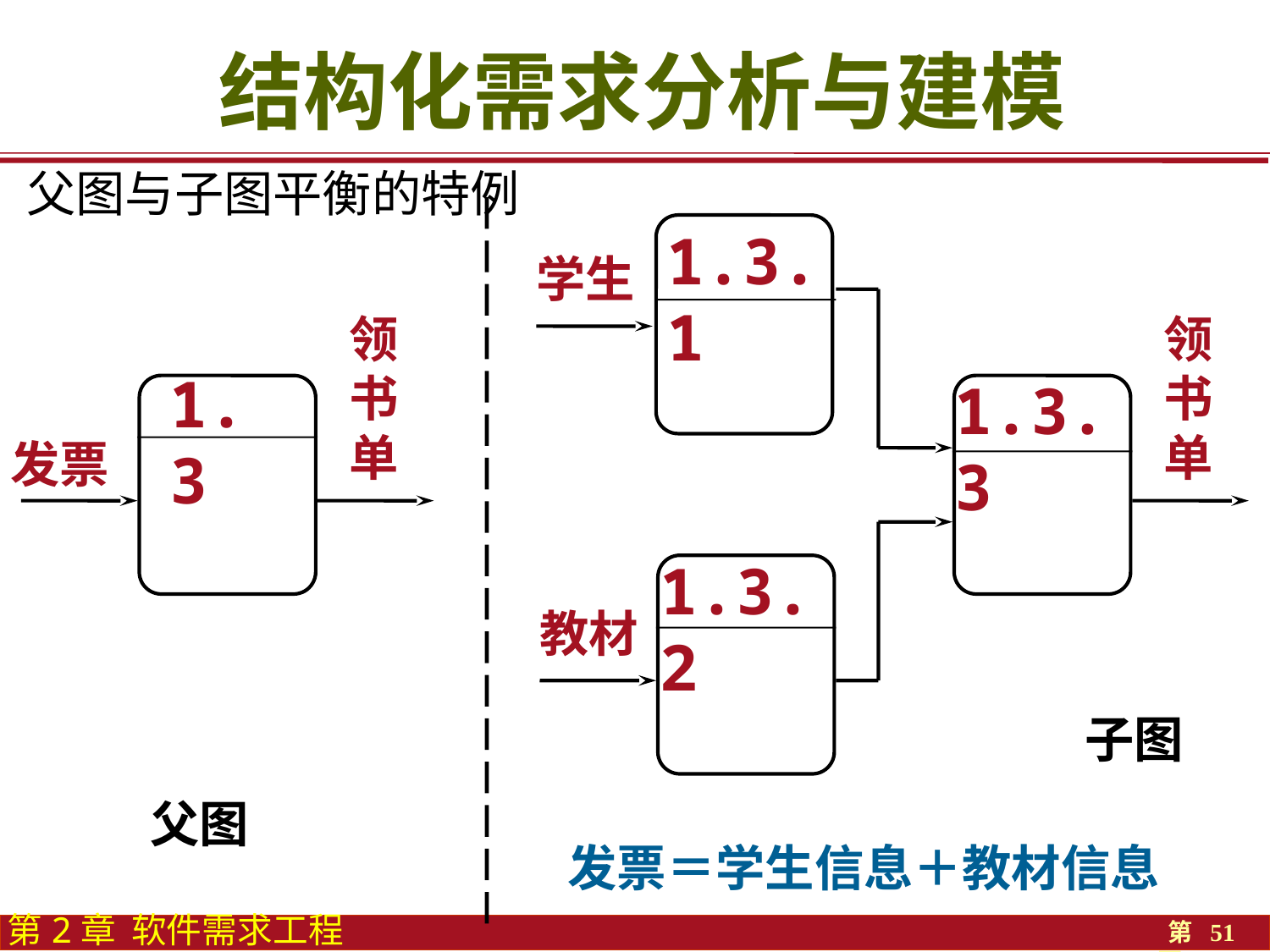

结构化需求分析与建模
# 父图与子图平衡的特例

1.3.1

学生

领
书
单
领
书
单

1.3
1.3.3

发票

1.3.2

教材

子图
父图
发票＝学生信息＋教材信息